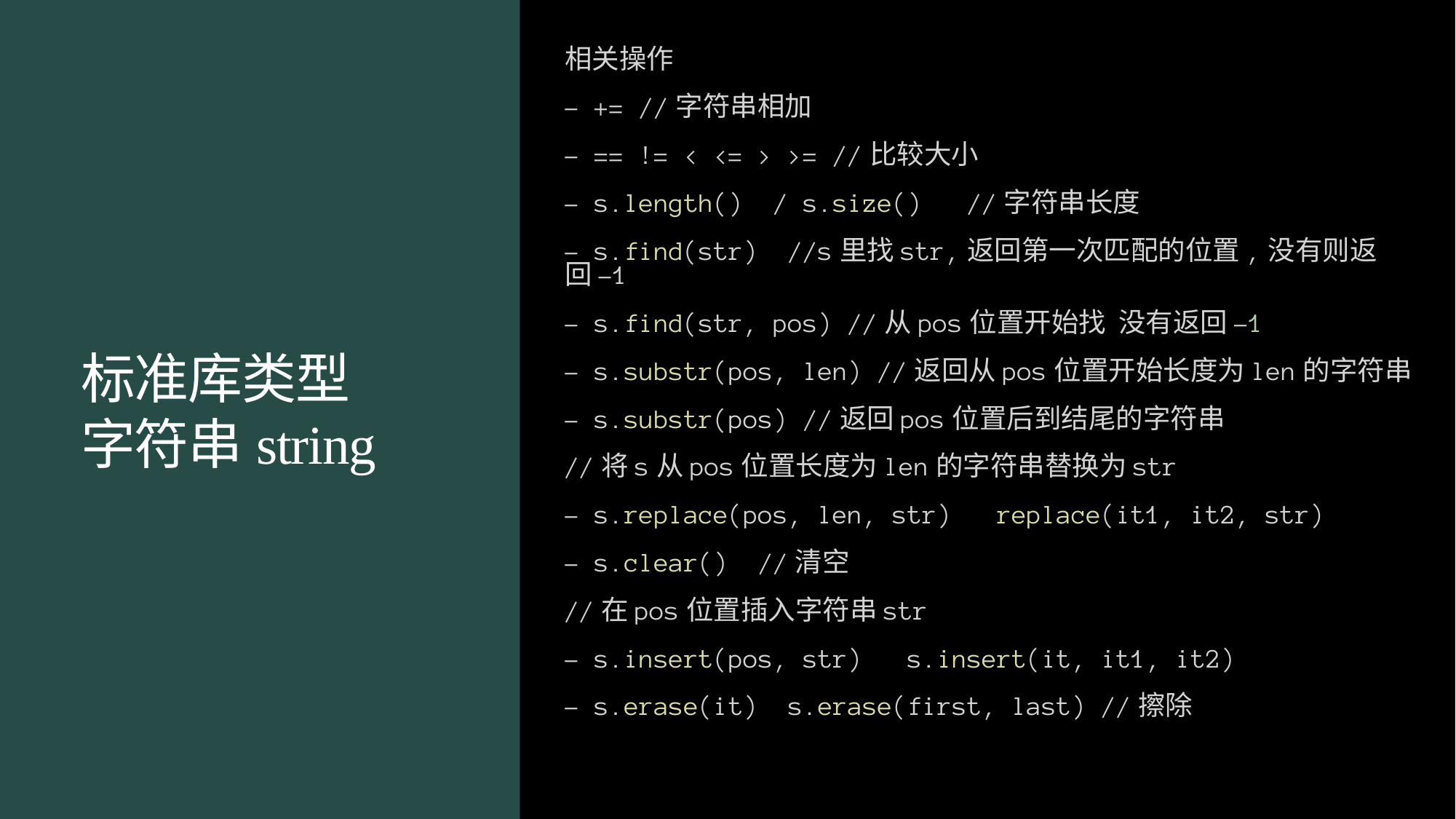

相关操作
- += //字符串相加
- == != < <= > >= //比较大小
- s.length()  / s.size()   //字符串长度
- s.find(str)  //s里找str,返回第一次匹配的位置,没有则返回-1
- s.find(str, pos) //从pos位置开始找  没有返回-1
- s.substr(pos, len) //返回从pos位置开始长度为len的字符串
- s.substr(pos) //返回pos位置后到结尾的字符串
//将s从pos位置长度为len的字符串替换为str
- s.replace(pos, len, str)   replace(it1, it2, str)
- s.clear()  //清空
//在pos位置插入字符串str
- s.insert(pos, str)   s.insert(it, it1, it2)
- s.erase(it)  s.erase(first, last) //擦除

# 标准库类型 字符串string